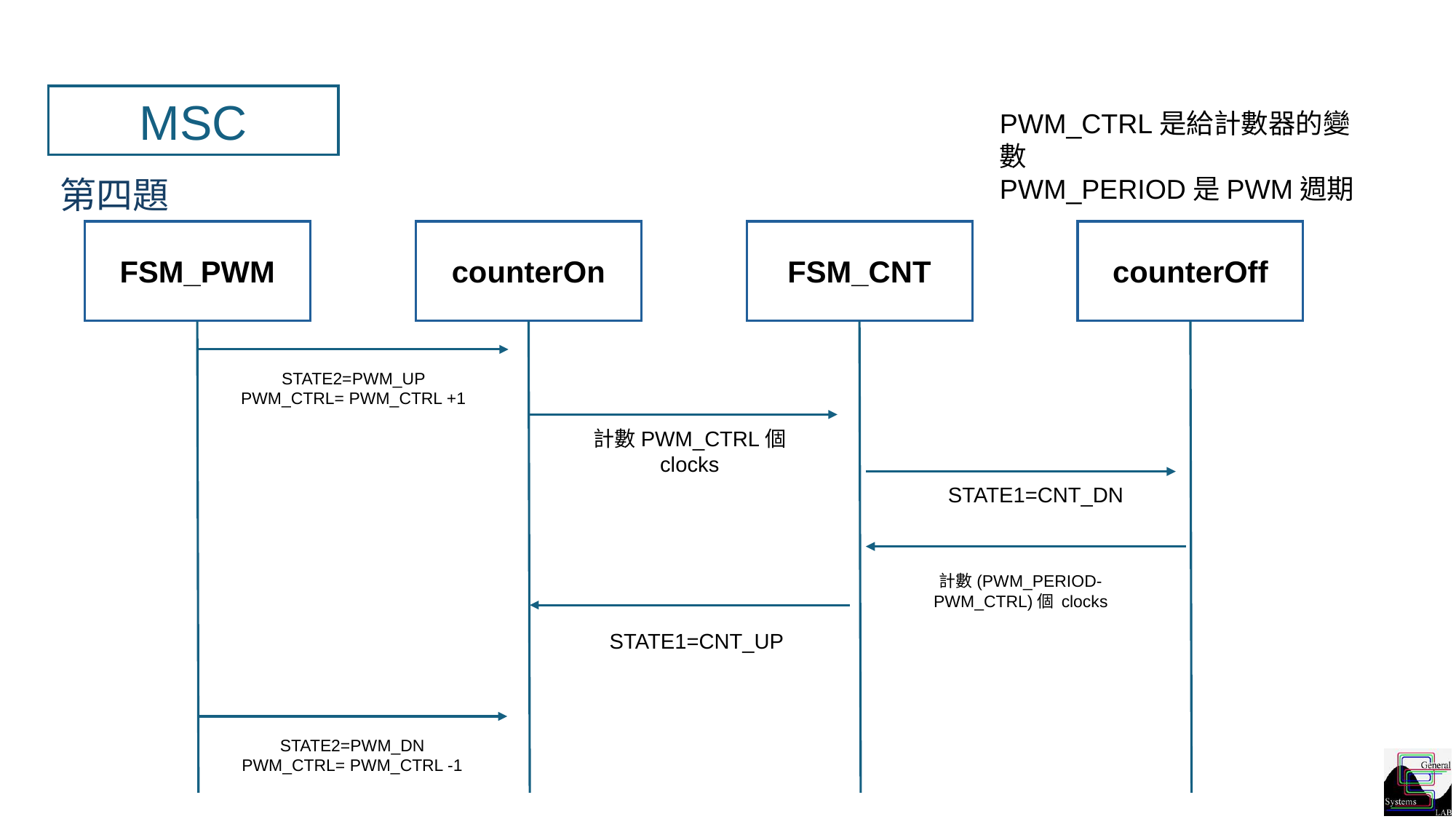

MSC
PWM_CTRL是給計數器的變數
PWM_PERIOD是PWM週期
第四題
FSM_PWM
counterOn
FSM_CNT
counterOff
STATE2=PWM_UP
PWM_CTRL= PWM_CTRL +1
計數PWM_CTRL個 clocks

STATE1=CNT_DN
計數(PWM_PERIOD-PWM_CTRL)個 clocks

STATE1=CNT_UP
STATE2=PWM_DN
PWM_CTRL= PWM_CTRL -1